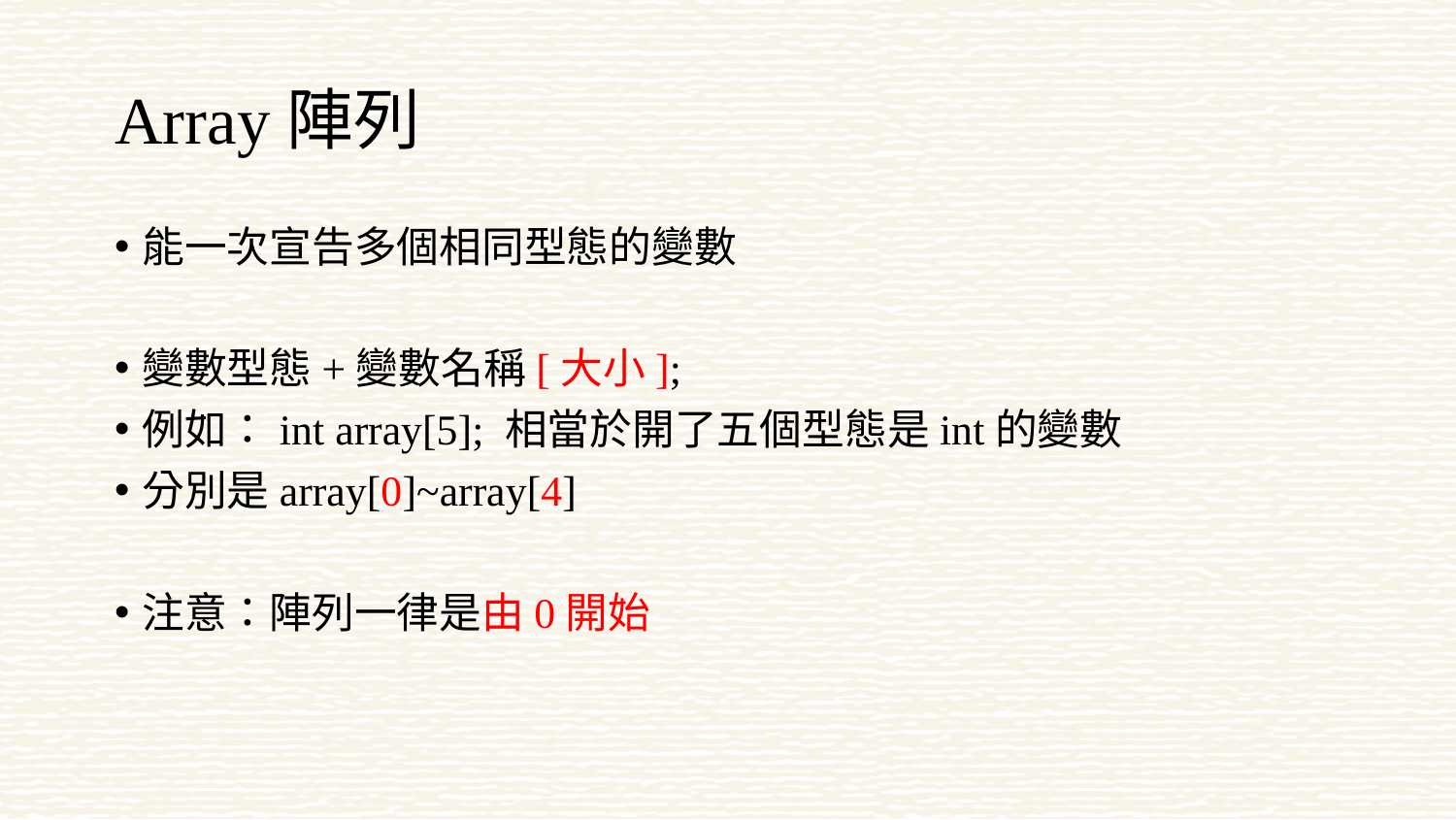

# Array陣列
能一次宣告多個相同型態的變數

變數型態+變數名稱[大小];
例如：int array[5]; 相當於開了五個型態是int的變數
分別是array[0]~array[4]

注意：陣列一律是由0開始